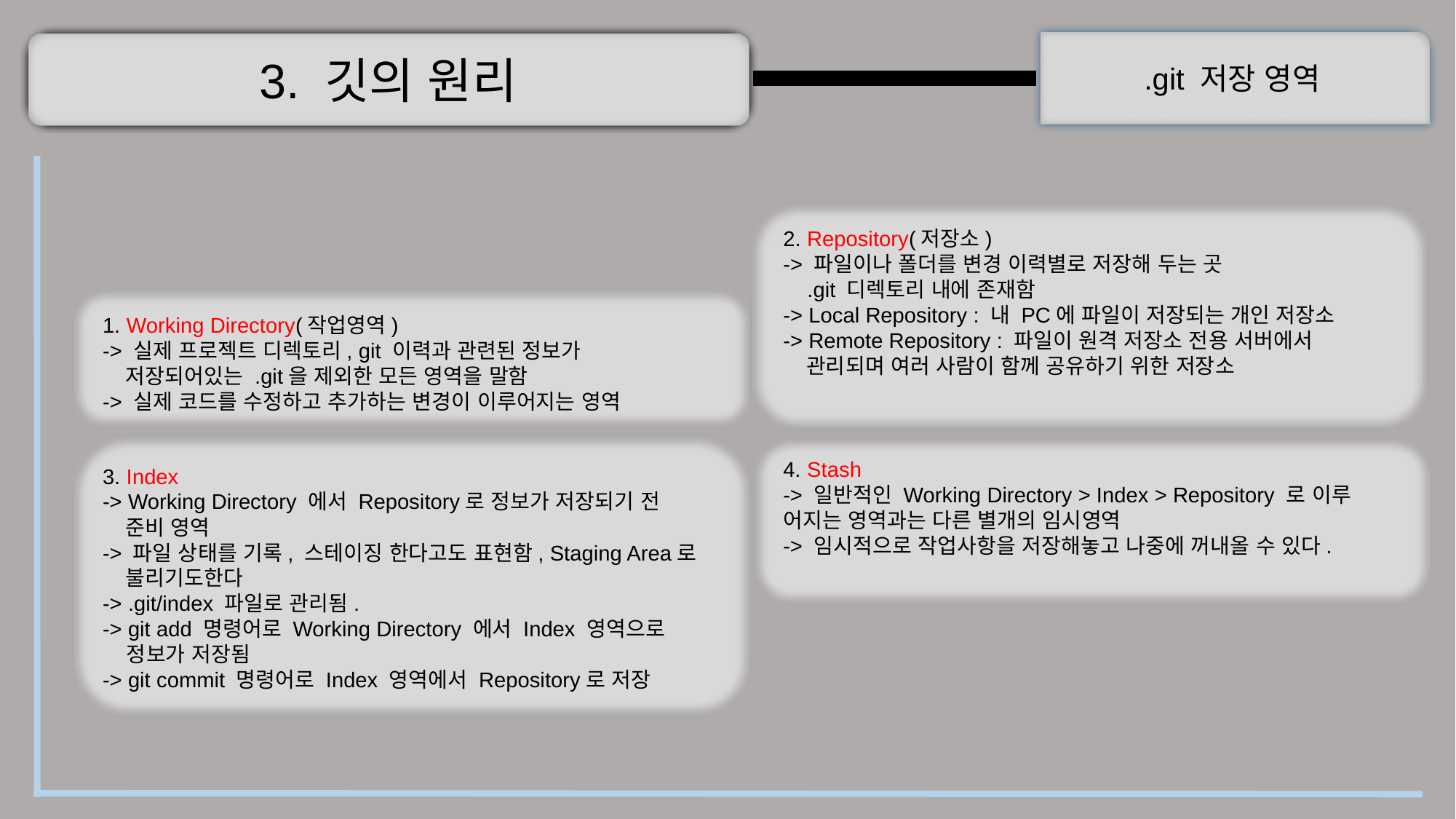

.git 저장 영역
3. 깃의 원리

2. Repository(저장소)
-> 파일이나 폴더를 변경 이력별로 저장해 두는 곳
    .git 디렉토리 내에 존재함
-> Local Repository : 내 PC에 파일이 저장되는 개인 저장소
-> Remote Repository : 파일이 원격 저장소 전용 서버에서
   관리되며 여러 사람이 함께 공유하기 위한 저장소

1. Working Directory(작업영역)
-> 실제 프로젝트 디렉토리, git 이력과 관련된 정보가
   저장되어있는 .git을 제외한 모든 영역을 말함
-> 실제 코드를 수정하고 추가하는 변경이 이루어지는 영역

3. Index
-> Working Directory 에서 Repository로 정보가 저장되기 전
   준비 영역
-> 파일 상태를 기록, 스테이징 한다고도 표현함, Staging Area로
   불리기도한다
-> .git/index 파일로 관리됨.
-> git add 명령어로 Working Directory 에서 Index 영역으로                정보가 저장됨
-> git commit 명령어로 Index 영역에서 Repository로 저장

4. Stash
-> 일반적인 Working Directory > Index > Repository 로 이루           어지는 영역과는 다른 별개의 임시영역
-> 임시적으로 작업사항을 저장해놓고 나중에 꺼내올 수 있다.